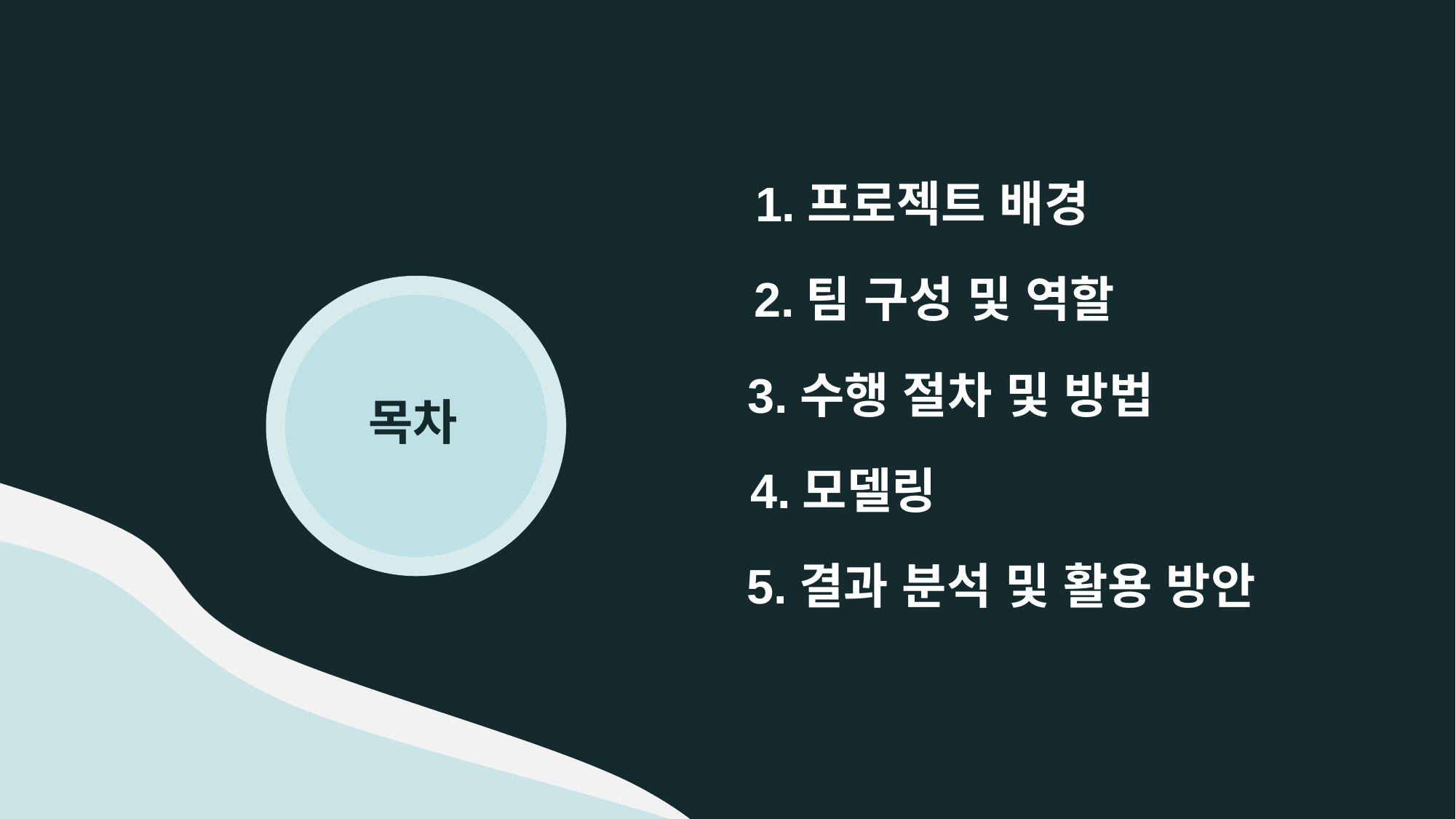

1.프로젝트 배경
2.팀 구성 및 역할
3.수행 절차 및 방법
4.모델링
5.결과 분석 및 활용 방안

목차